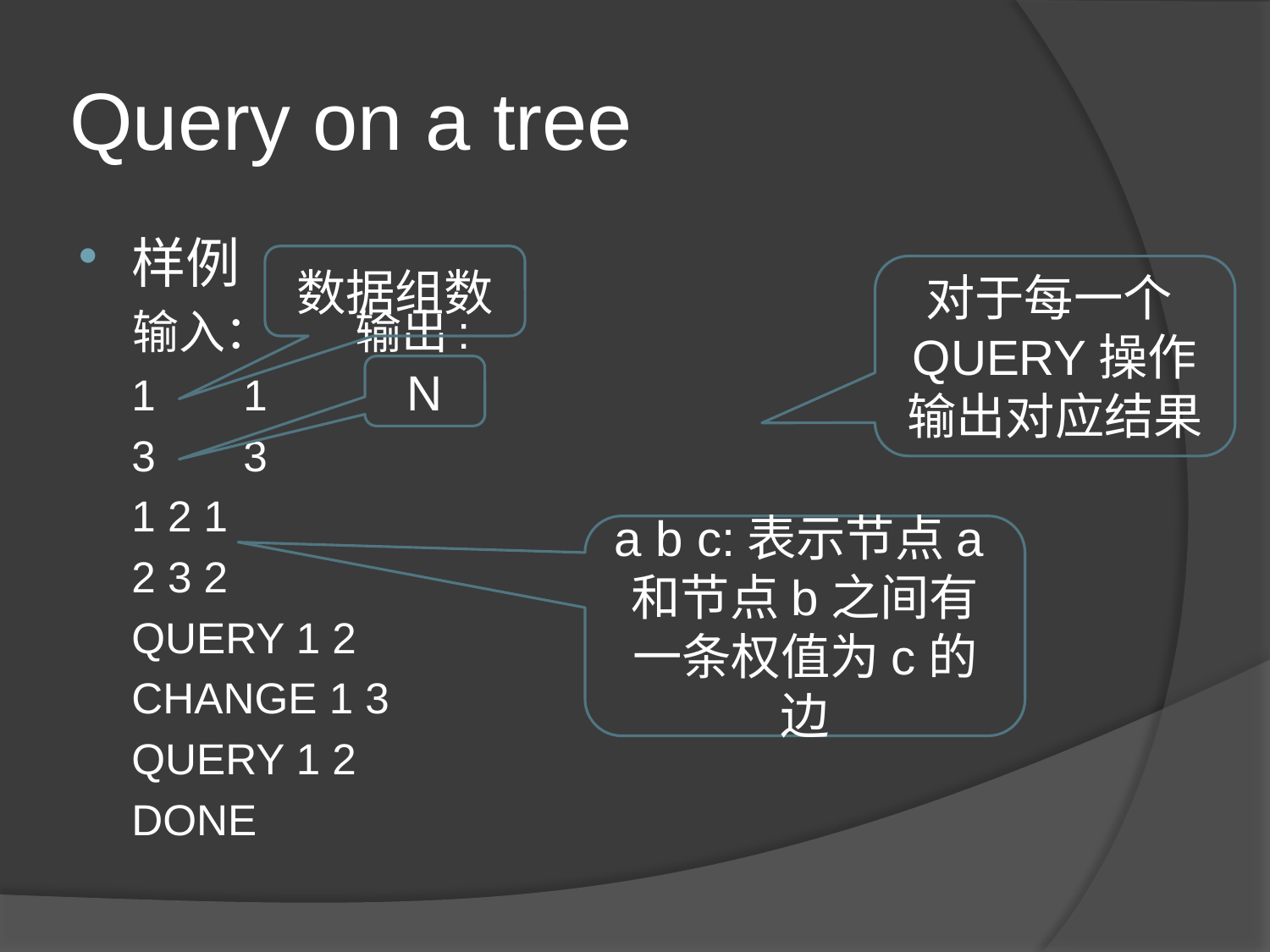

# Query on a tree
样例
    输入：				输出:
	1					1
	3					3
	1 2 1
	2 3 2
	QUERY 1 2
	CHANGE 1 3
	QUERY 1 2
	DONE

数据组数
对于每一个QUERY操作输出对应结果
N
a b c:表示节点a和节点b之间有一条权值为c的边